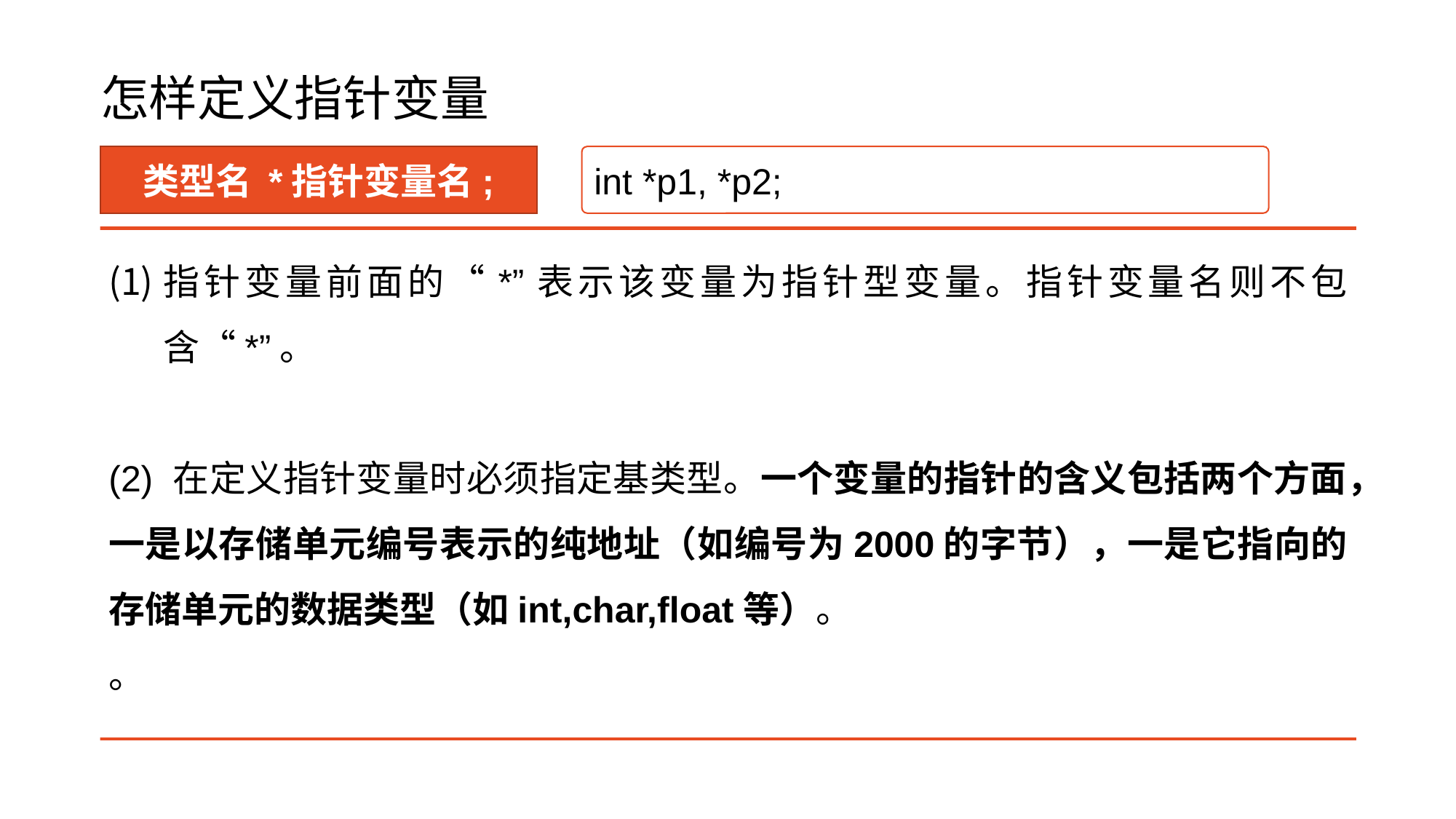

# 怎样定义指针变量
类型名 *指针变量名;
int *p1, *p2;
指针变量前面的“*”表示该变量为指针型变量。指针变量名则不包含“*”。

(2) 在定义指针变量时必须指定基类型。一个变量的指针的含义包括两个方面，一是以存储单元编号表示的纯地址（如编号为2000的字节），一是它指向的存储单元的数据类型（如int,char,float等）。
。